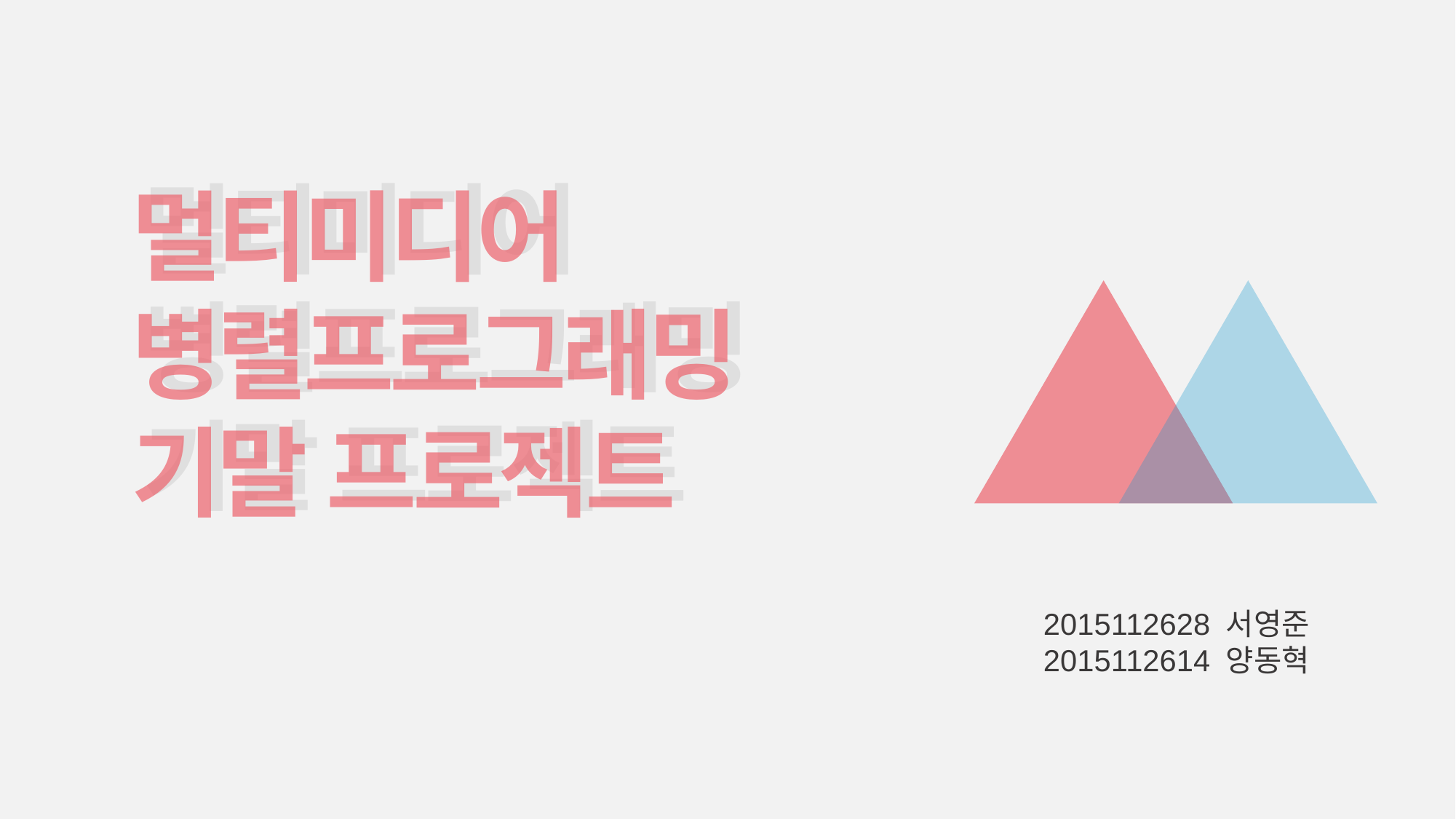

멀티미디어
병렬프로그래밍
기말 프로젝트
멀티미디어
병렬프로그래밍
기말 프로젝트

2015112628 서영준
2015112614 양동혁